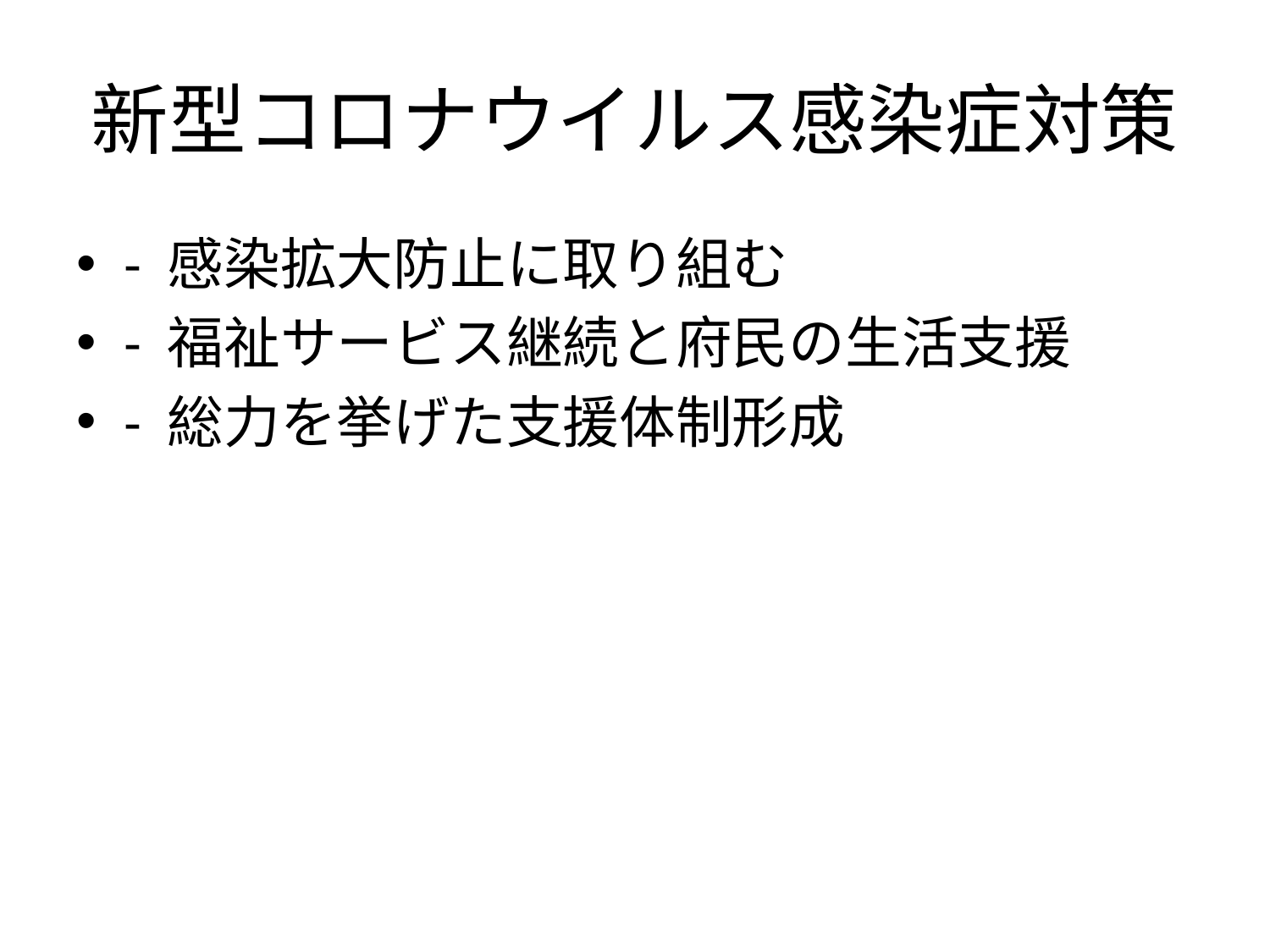

# 新型コロナウイルス感染症対策
- 感染拡大防止に取り組む
- 福祉サービス継続と府民の生活支援
- 総力を挙げた支援体制形成